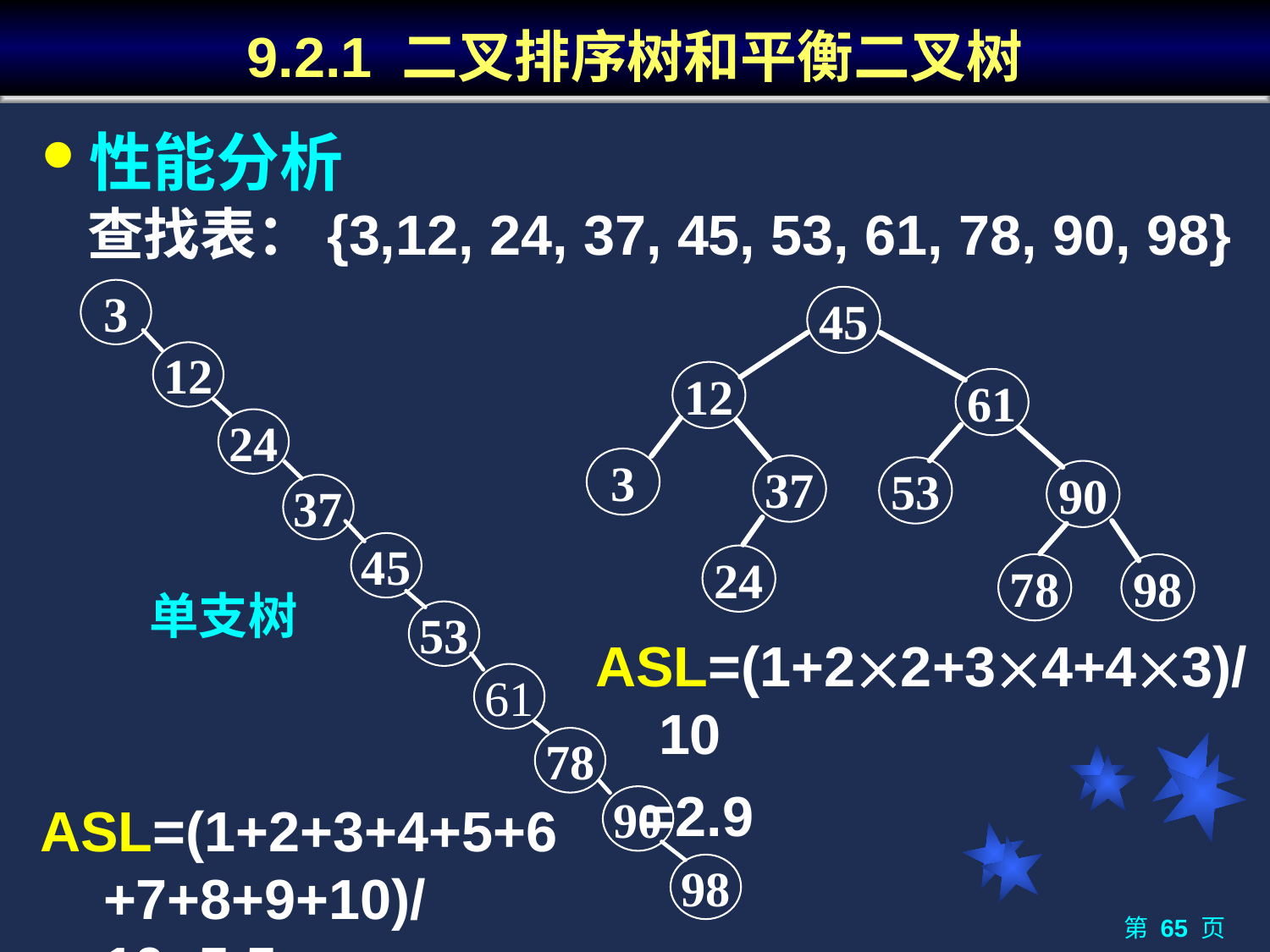

# 9.2.1 二叉排序树和平衡二叉树
性能分析
查找表：{3,12, 24, 37, 45, 53, 61, 78, 90, 98}
3

12

24

37

45
单支树

53

61

78

90

98
45

12
61

3
37
53
90

24
78
98
ASL=(1+2×2+3×4+4×3)/10
   =2.9
ASL=(1+2+3+4+5+6+7+8+9+10)/10=5.5
第 65 页